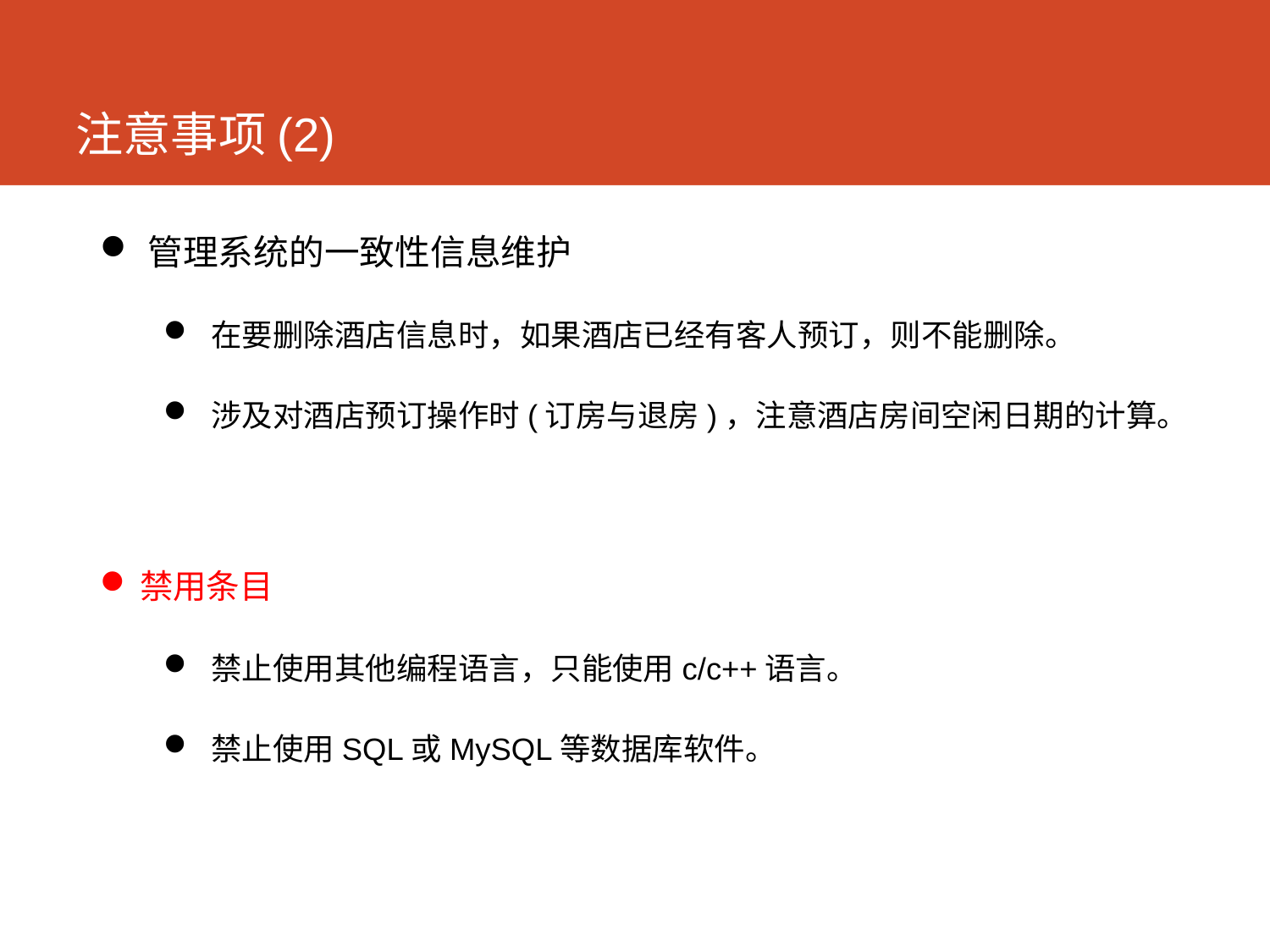

# 注意事项(2)
管理系统的一致性信息维护
在要删除酒店信息时，如果酒店已经有客人预订，则不能删除。
涉及对酒店预订操作时(订房与退房)，注意酒店房间空闲日期的计算。

禁用条目
禁止使用其他编程语言，只能使用c/c++语言。
禁止使用SQL或MySQL等数据库软件。